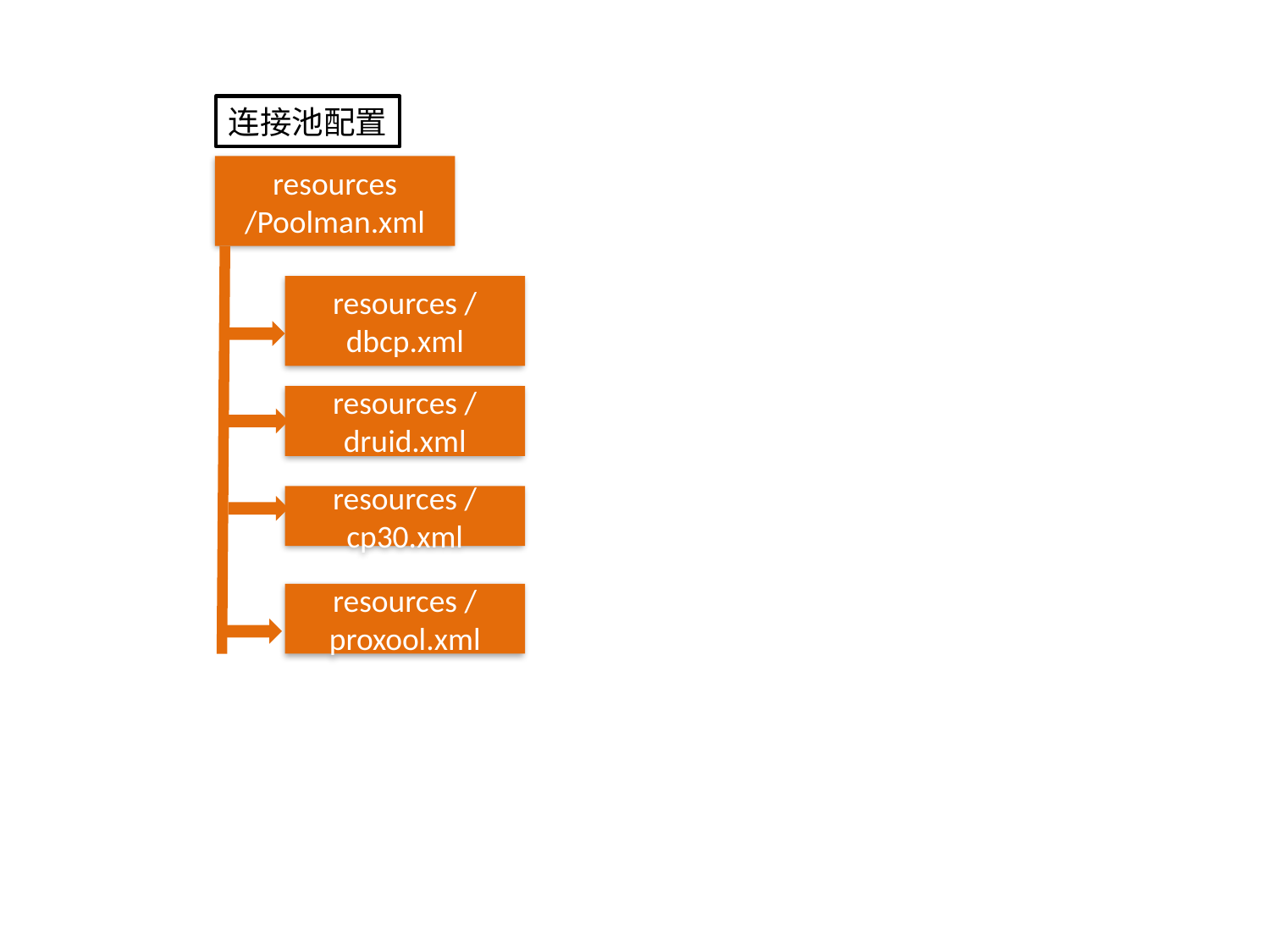

连接池配置
resources /Poolman.xml
resources / dbcp.xml

resources / druid.xml

resources / cp30.xml

resources / proxool.xml